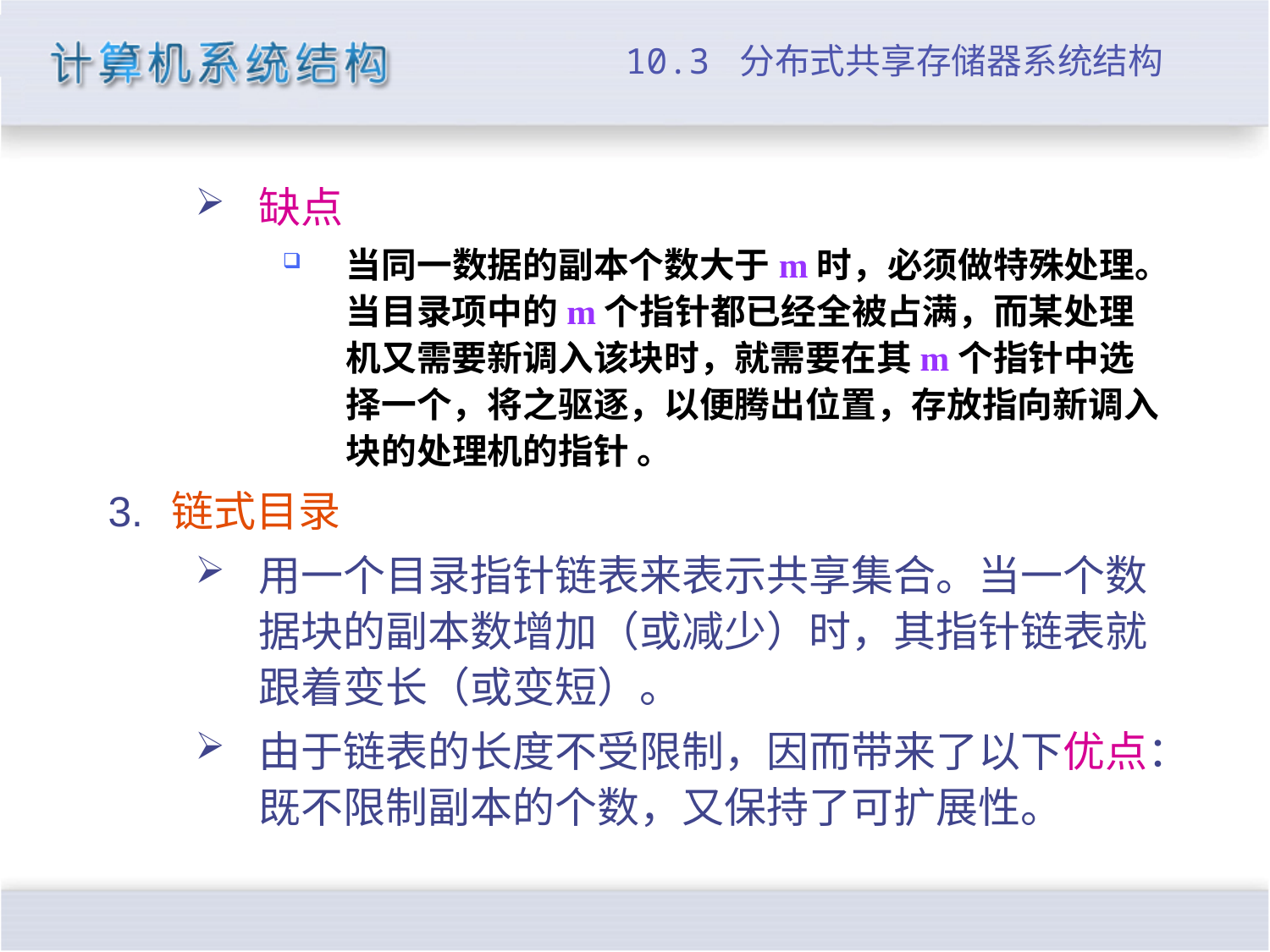

# 10.3 分布式共享存储器系统结构
缺点
当同一数据的副本个数大于m时，必须做特殊处理。当目录项中的m个指针都已经全被占满，而某处理机又需要新调入该块时，就需要在其m个指针中选择一个，将之驱逐，以便腾出位置，存放指向新调入块的处理机的指针 。
链式目录
用一个目录指针链表来表示共享集合。当一个数据块的副本数增加（或减少）时，其指针链表就跟着变长（或变短）。
由于链表的长度不受限制，因而带来了以下优点：既不限制副本的个数，又保持了可扩展性。